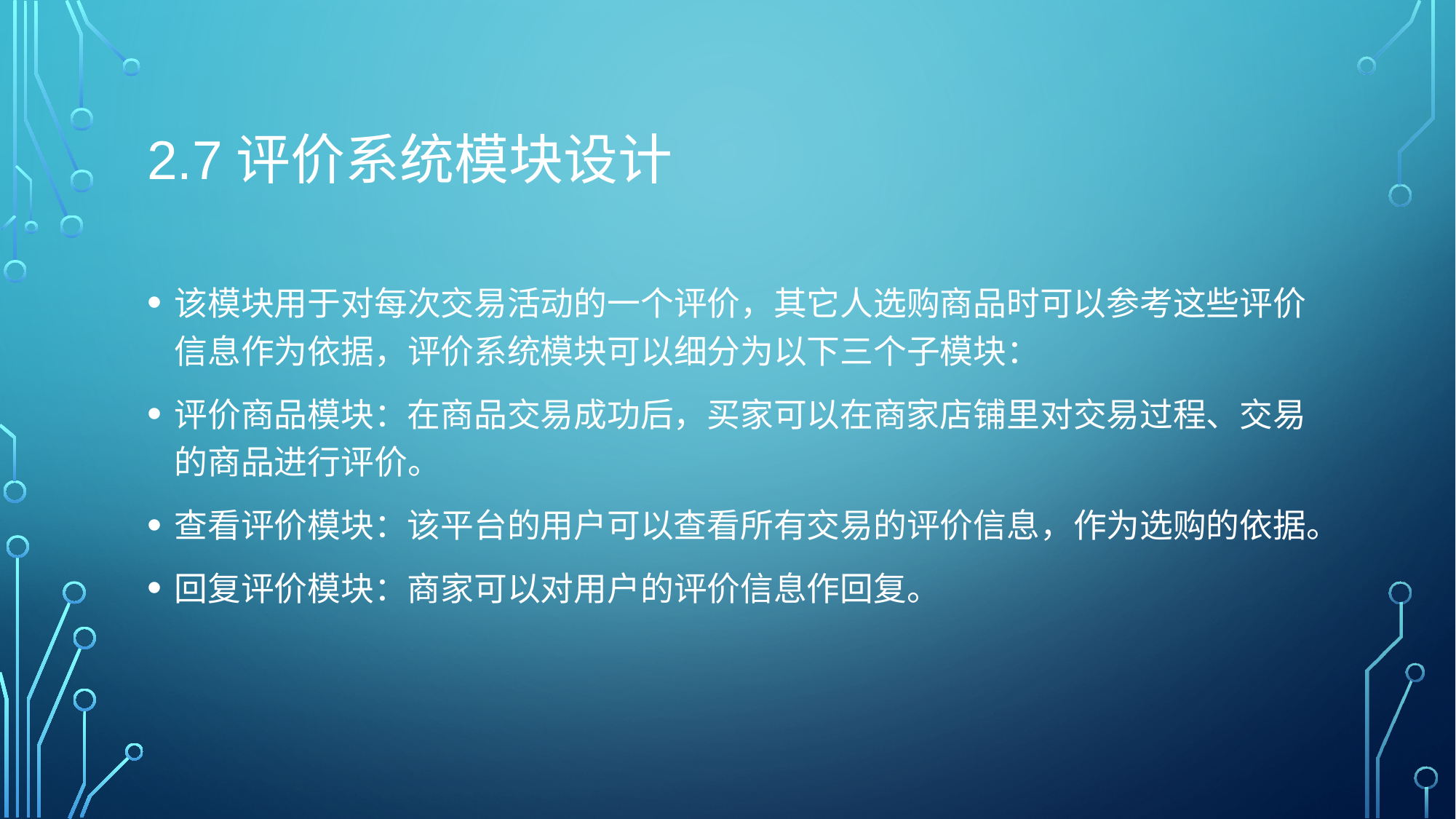

# 2.7评价系统模块设计
该模块用于对每次交易活动的一个评价，其它人选购商品时可以参考这些评价信息作为依据，评价系统模块可以细分为以下三个子模块：
评价商品模块：在商品交易成功后，买家可以在商家店铺里对交易过程、交易的商品进行评价。
查看评价模块：该平台的用户可以查看所有交易的评价信息，作为选购的依据。
回复评价模块：商家可以对用户的评价信息作回复。